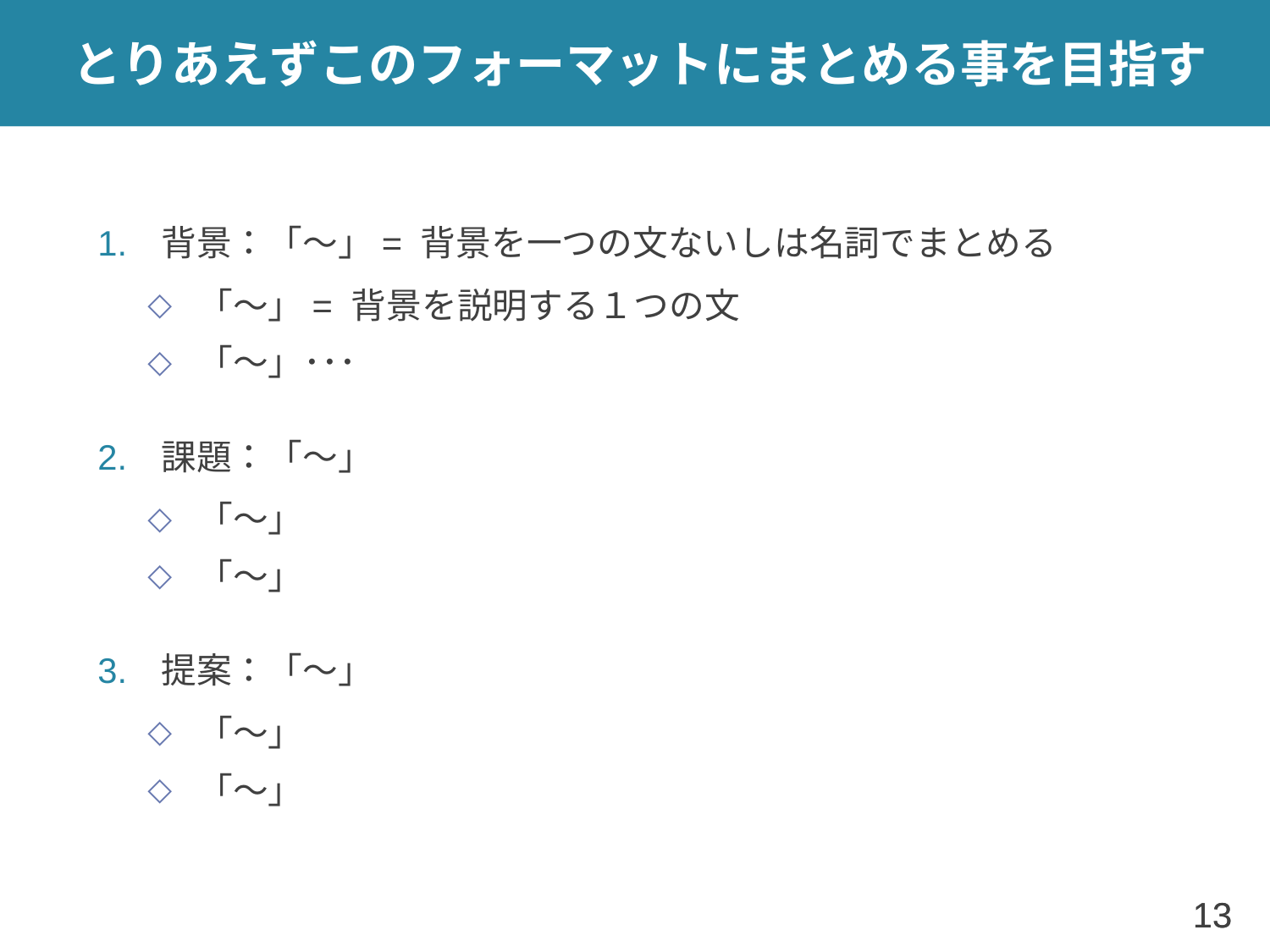

# とりあえずこのフォーマットにまとめる事を目指す
背景：「～」= 背景を一つの文ないしは名詞でまとめる
「～」= 背景を説明する１つの文
「～」･･･
課題：「～」
「～」
「～」
提案：「～」
「～」
「～」